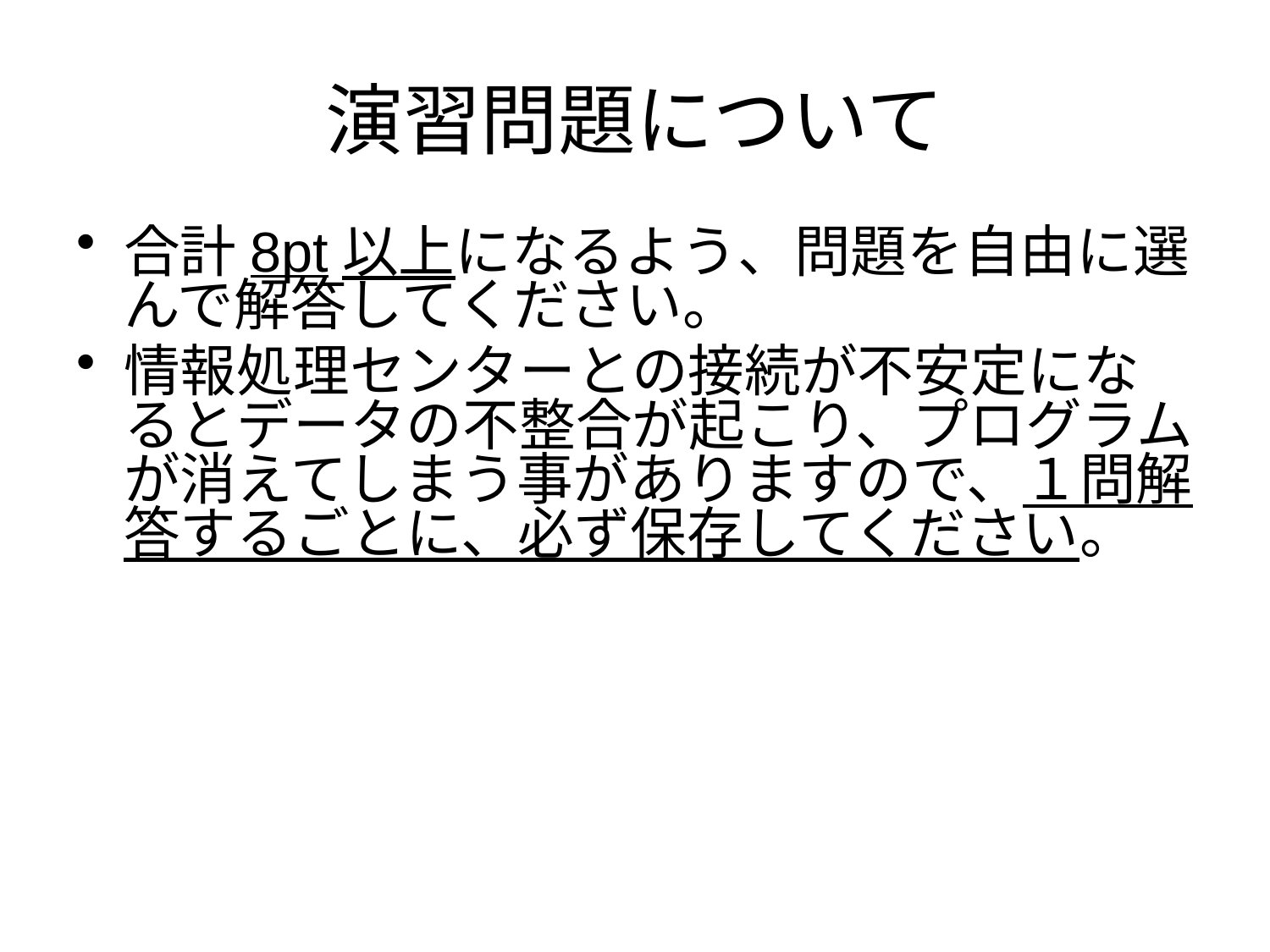

# 演習問題について
合計8pt以上になるよう、問題を自由に選んで解答してください。
情報処理センターとの接続が不安定になるとデータの不整合が起こり、プログラムが消えてしまう事がありますので、１問解答するごとに、必ず保存してください。